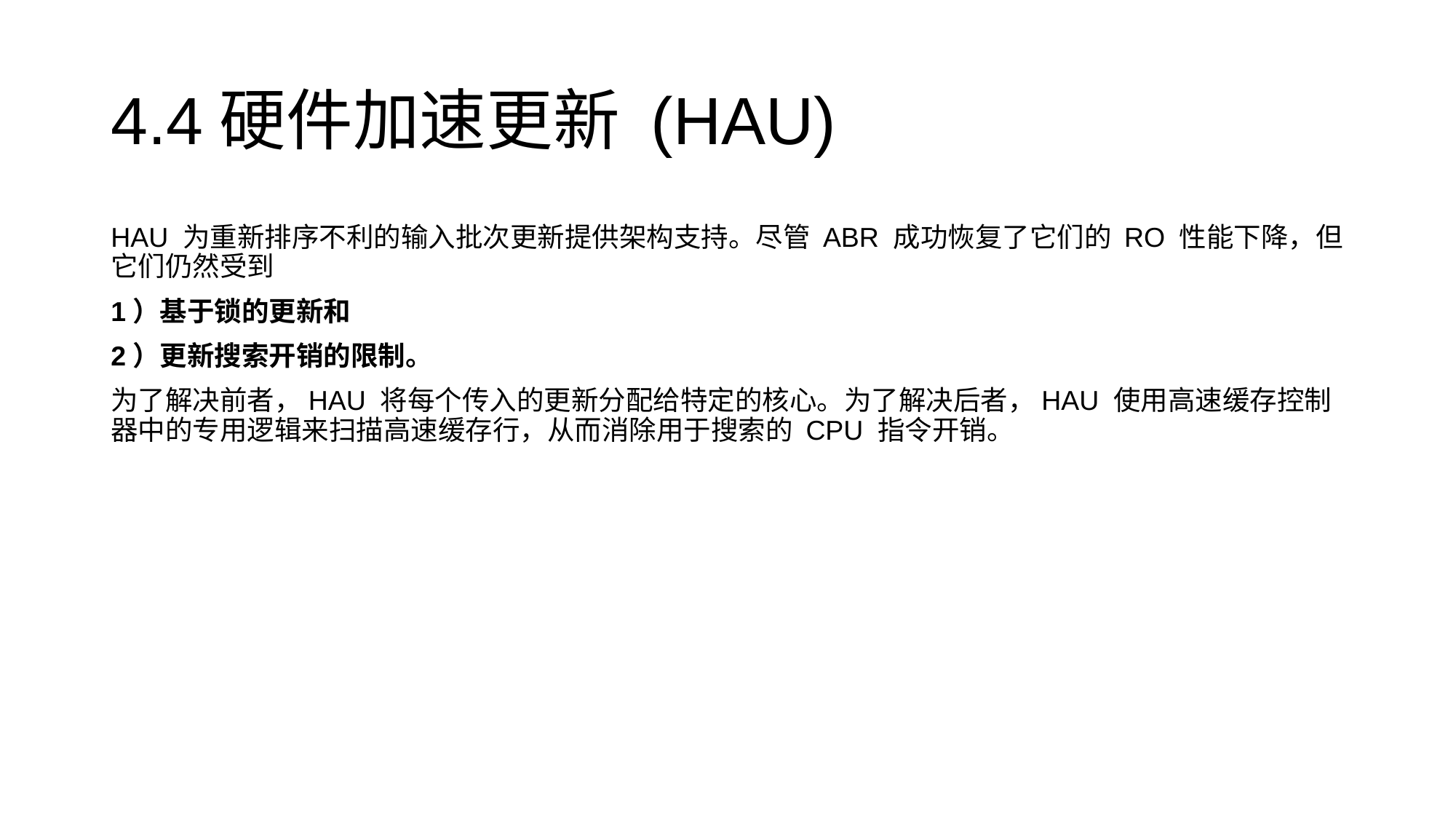

# 4.4硬件加速更新 (HAU)
HAU 为重新排序不利的输入批次更新提供架构支持。尽管 ABR 成功恢复了它们的 RO 性能下降，但它们仍然受到
1）基于锁的更新和
2）更新搜索开销的限制。
为了解决前者，HAU 将每个传入的更新分配给特定的核心。为了解决后者，HAU 使用高速缓存控制器中的专用逻辑来扫描高速缓存行，从而消除用于搜索的 CPU 指令开销。